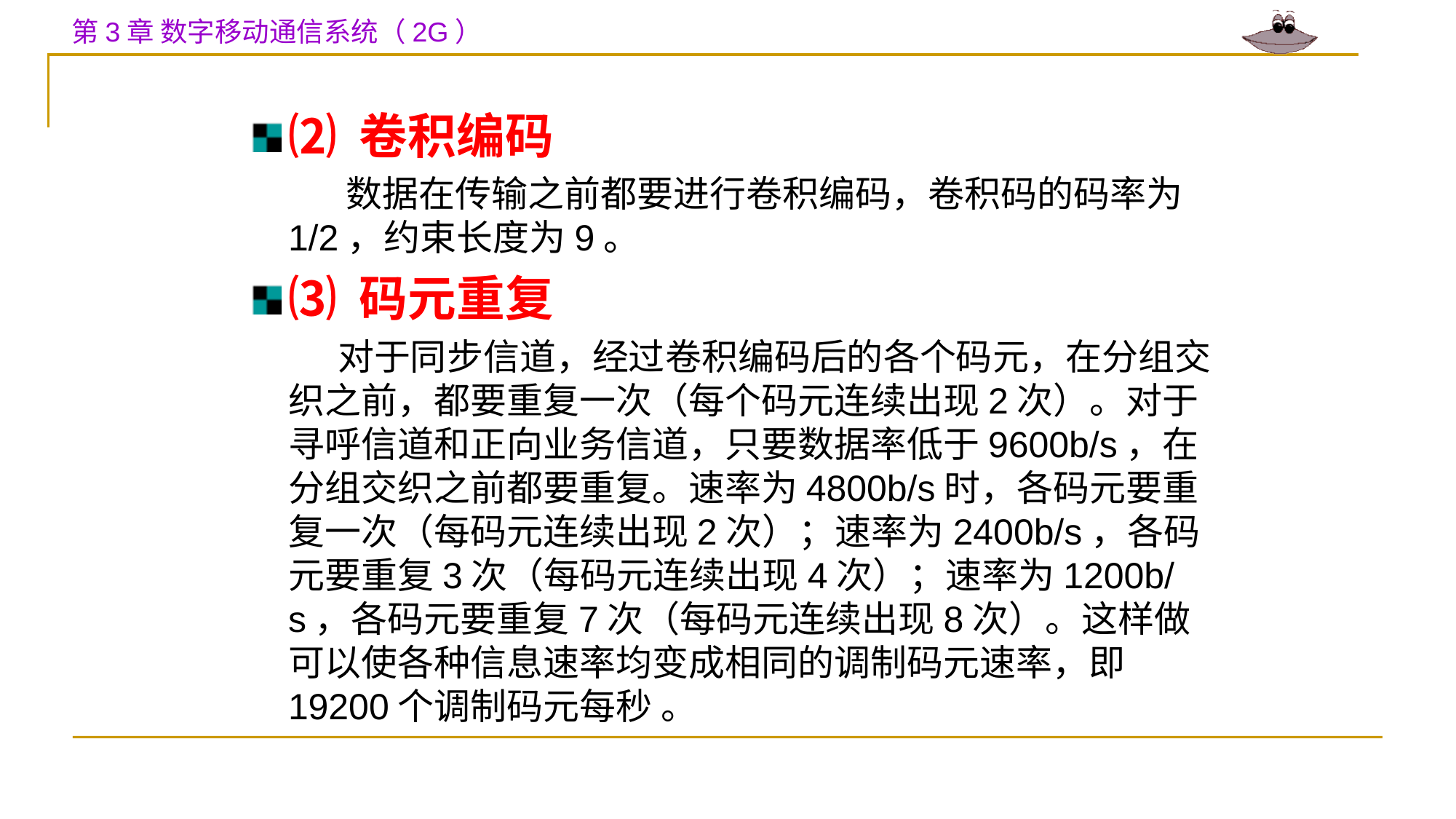

⑵ 卷积编码
           数据在传输之前都要进行卷积编码，卷积码的码率为1/2，约束长度为9。
⑶ 码元重复
          对于同步信道，经过卷积编码后的各个码元，在分组交织之前，都要重复一次（每个码元连续出现2次）。对于寻呼信道和正向业务信道，只要数据率低于9600b/s，在分组交织之前都要重复。速率为4800b/s时，各码元要重复一次（每码元连续出现2次）；速率为2400b/s，各码元要重复3次（每码元连续出现4次）；速率为1200b/s，各码元要重复7次（每码元连续出现8次）。这样做可以使各种信息速率均变成相同的调制码元速率，即19200个调制码元每秒 。